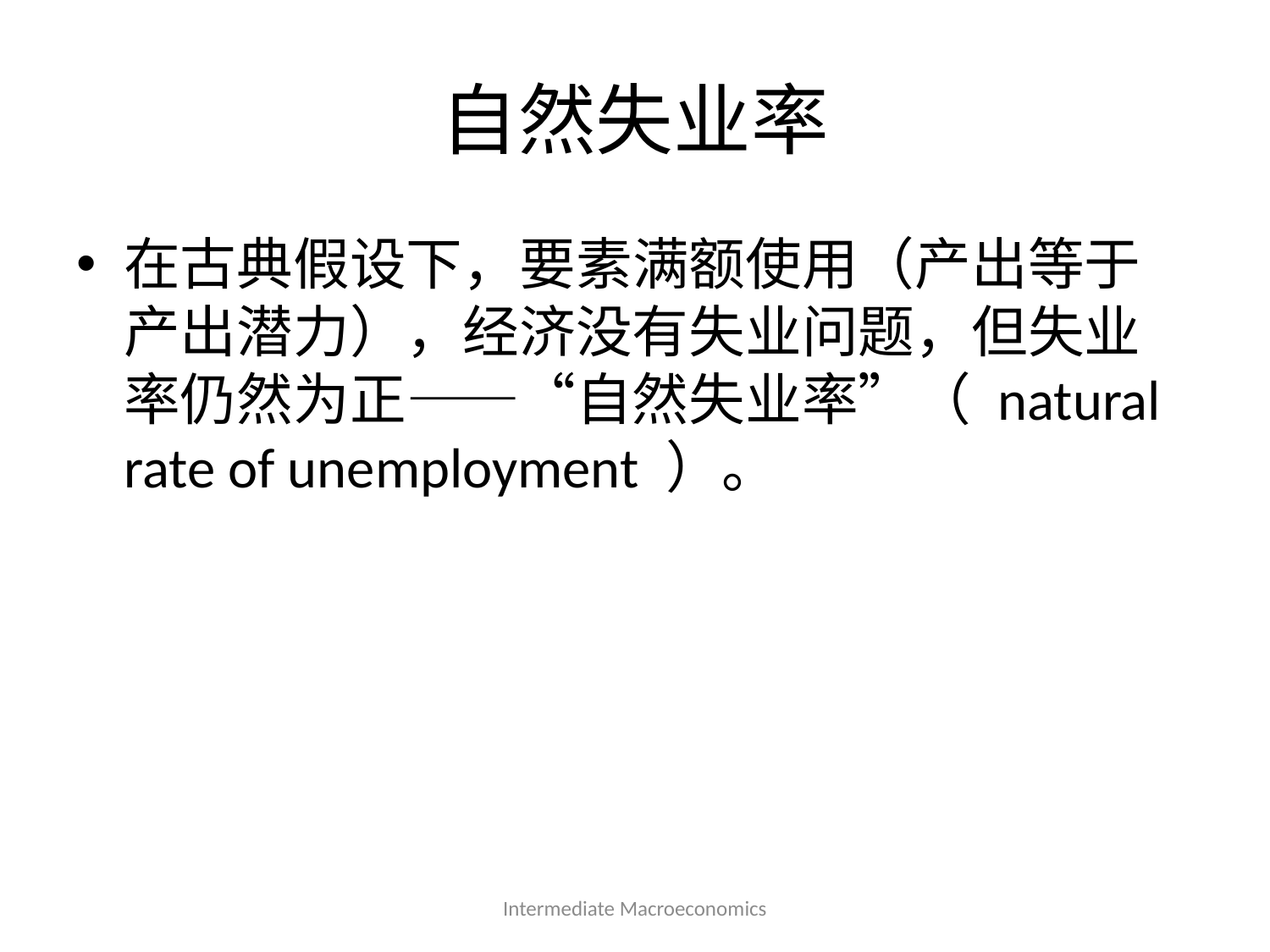

# 自然失业率
在古典假设下，要素满额使用（产出等于产出潜力），经济没有失业问题，但失业率仍然为正——“自然失业率”（ natural rate of unemployment ）。
Intermediate Macroeconomics